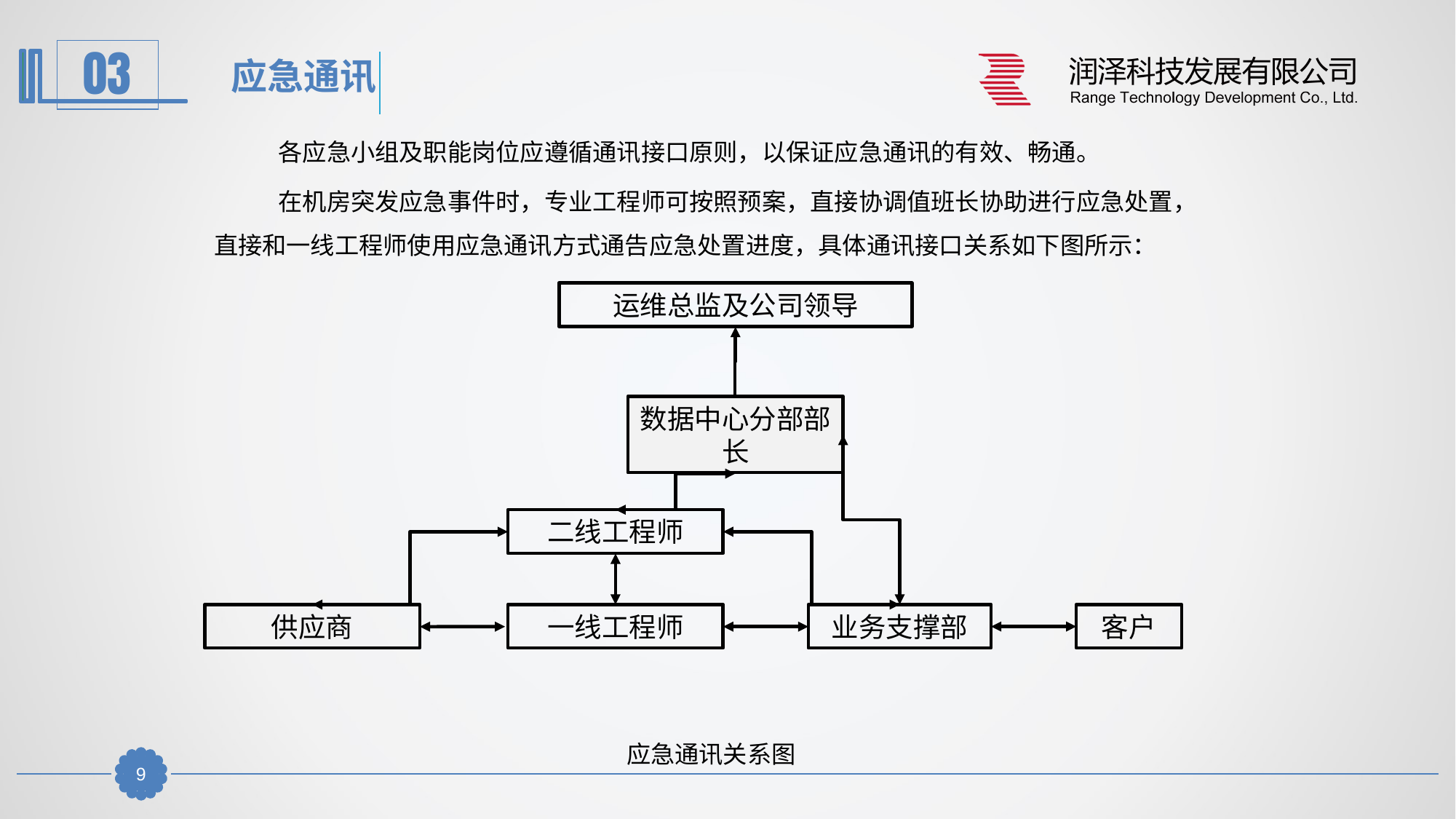

应急通讯
各应急小组及职能岗位应遵循通讯接口原则，以保证应急通讯的有效、畅通。
在机房突发应急事件时，专业工程师可按照预案，直接协调值班长协助进行应急处置，直接和一线工程师使用应急通讯方式通告应急处置进度，具体通讯接口关系如下图所示：
运维总监及公司领导
数据中心分部部长
二线工程师
一线工程师
业务支撑部
客户
供应商
应急通讯关系图
9